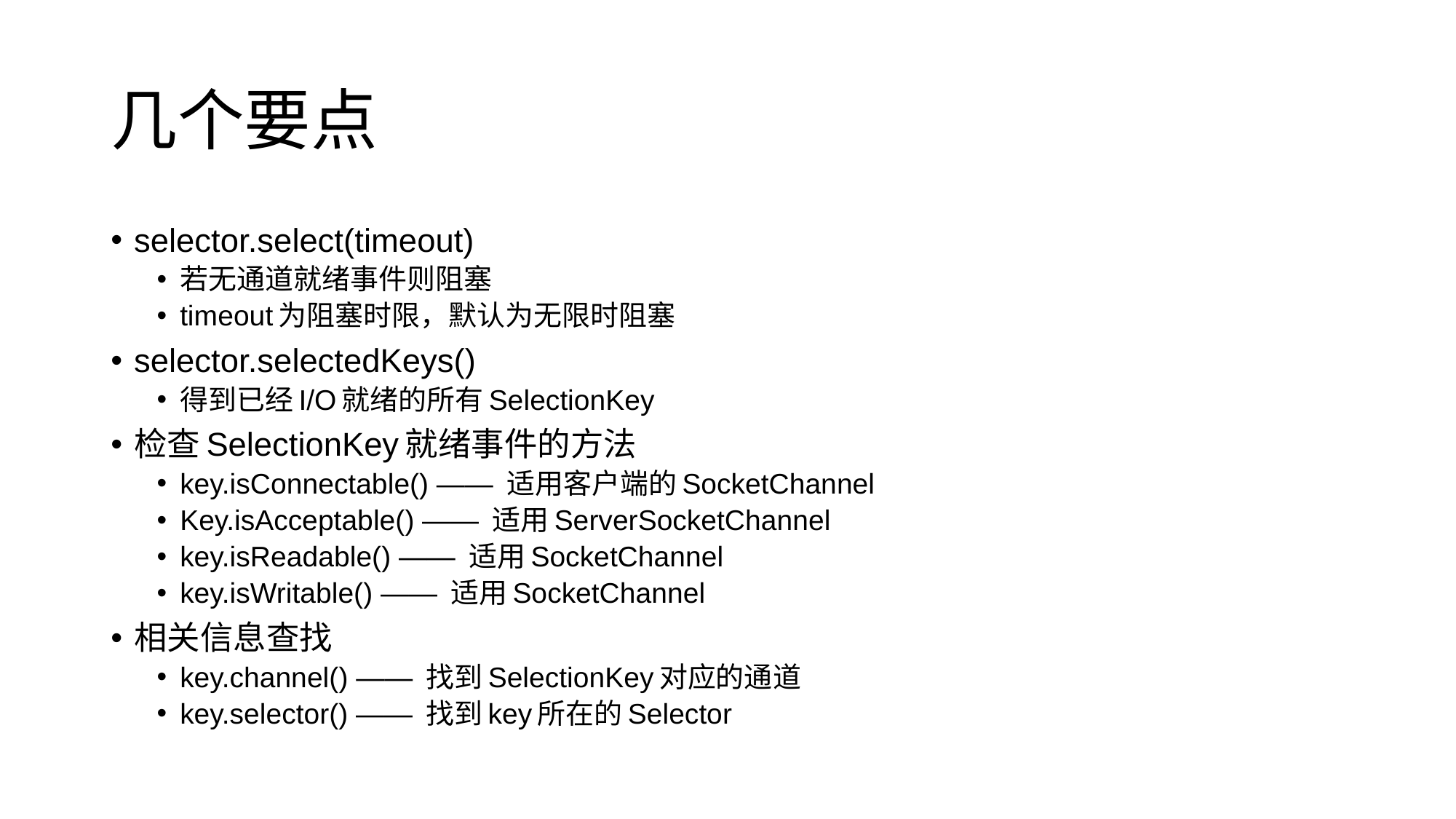

# 几个要点
selector.select(timeout)
若无通道就绪事件则阻塞
timeout为阻塞时限，默认为无限时阻塞
selector.selectedKeys()
得到已经I/O就绪的所有SelectionKey
检查SelectionKey就绪事件的方法
key.isConnectable() —— 适用客户端的SocketChannel
Key.isAcceptable() —— 适用ServerSocketChannel
key.isReadable() —— 适用SocketChannel
key.isWritable() —— 适用SocketChannel
相关信息查找
key.channel() —— 找到SelectionKey对应的通道
key.selector() —— 找到key所在的Selector